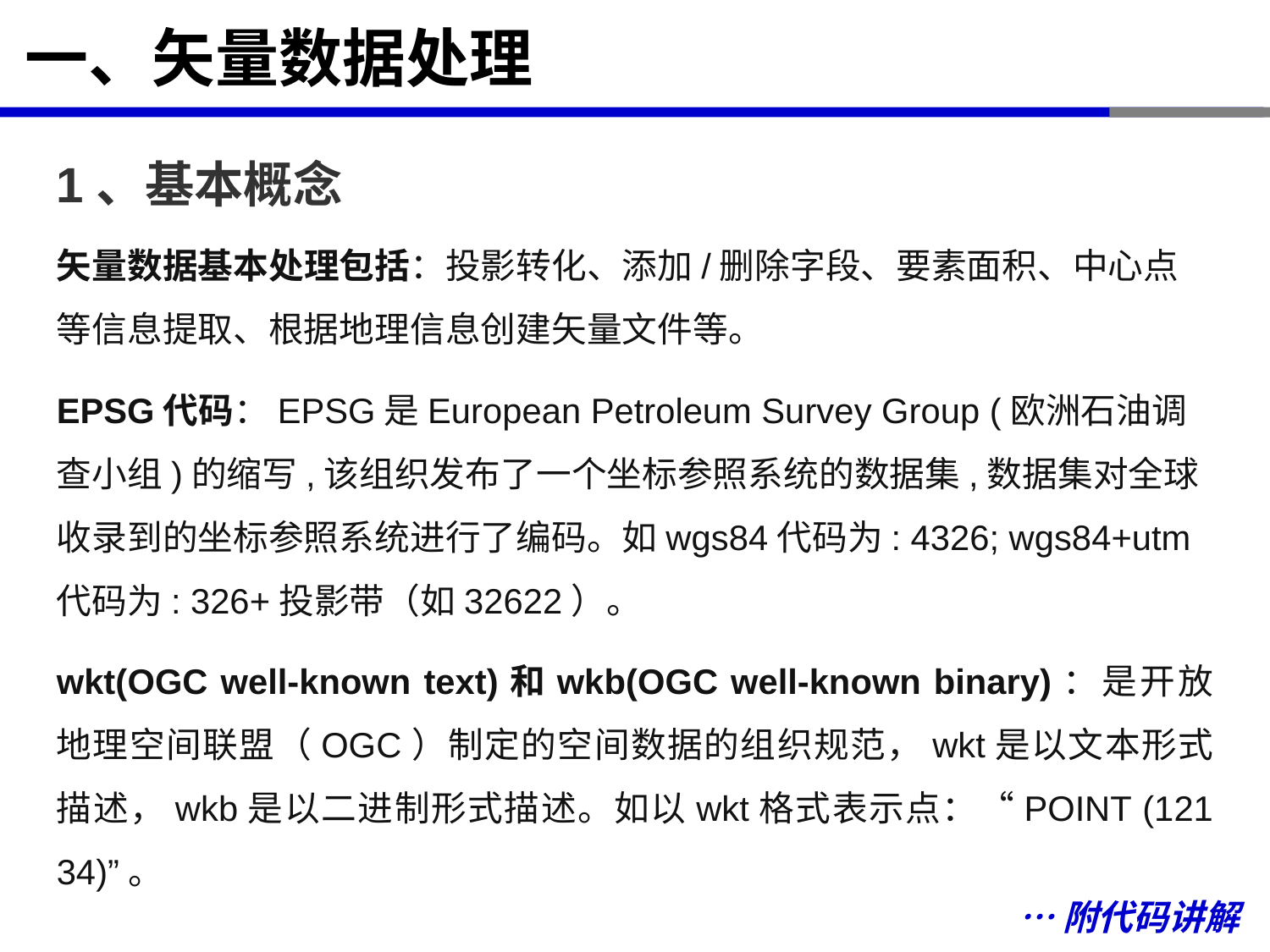

# 一、矢量数据处理
1、基本概念
矢量数据基本处理包括：投影转化、添加/删除字段、要素面积、中心点等信息提取、根据地理信息创建矢量文件等。
EPSG代码：EPSG是European Petroleum Survey Group (欧洲石油调查小组)的缩写,该组织发布了一个坐标参照系统的数据集,数据集对全球收录到的坐标参照系统进行了编码。如wgs84代码为: 4326; wgs84+utm代码为: 326+投影带（如32622）。
wkt(OGC well-known text)和wkb(OGC well-known binary)：是开放地理空间联盟（OGC）制定的空间数据的组织规范，wkt是以文本形式描述，wkb是以二进制形式描述。如以wkt格式表示点：“POINT (121 34)”。
…附代码讲解